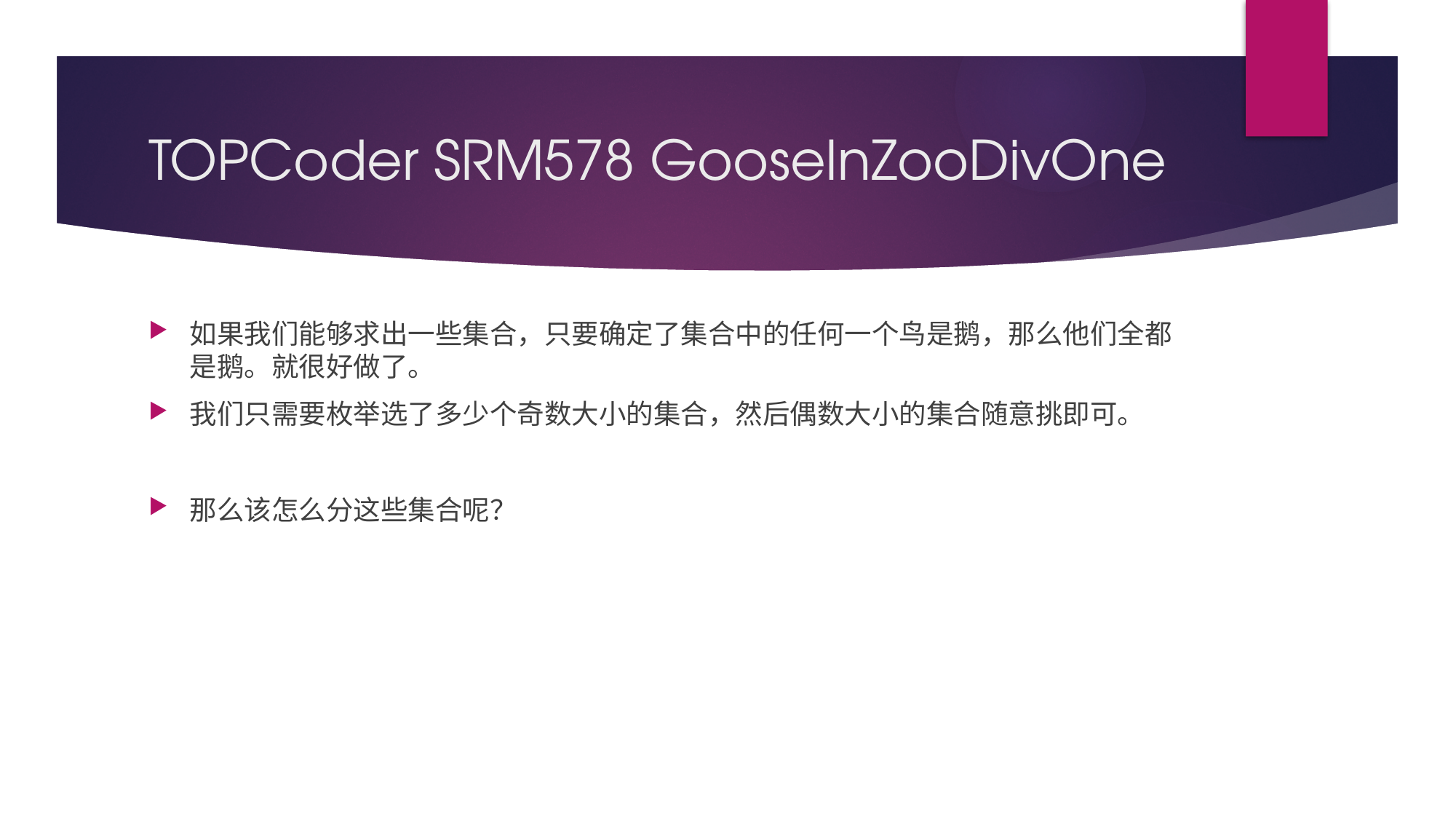

# TOPCoder SRM578 GooseInZooDivOne
如果我们能够求出一些集合，只要确定了集合中的任何一个鸟是鹅，那么他们全都是鹅。就很好做了。
我们只需要枚举选了多少个奇数大小的集合，然后偶数大小的集合随意挑即可。

那么该怎么分这些集合呢？